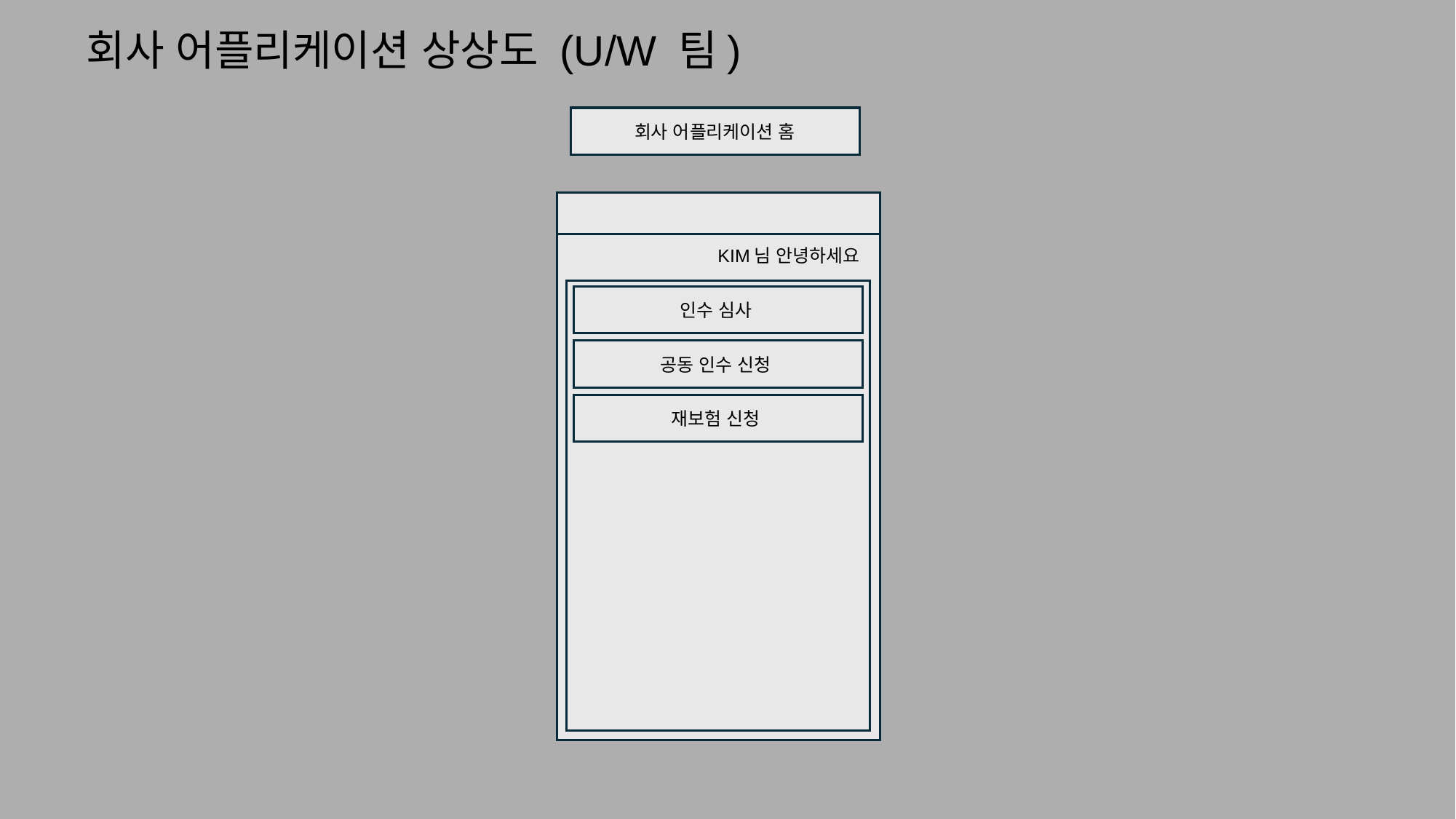

# 회사 어플리케이션 상상도 (U/W 팀)
회사 어플리케이션 홈

KIM님 안녕하세요

인수 심사
공동 인수 신청
재보험 신청